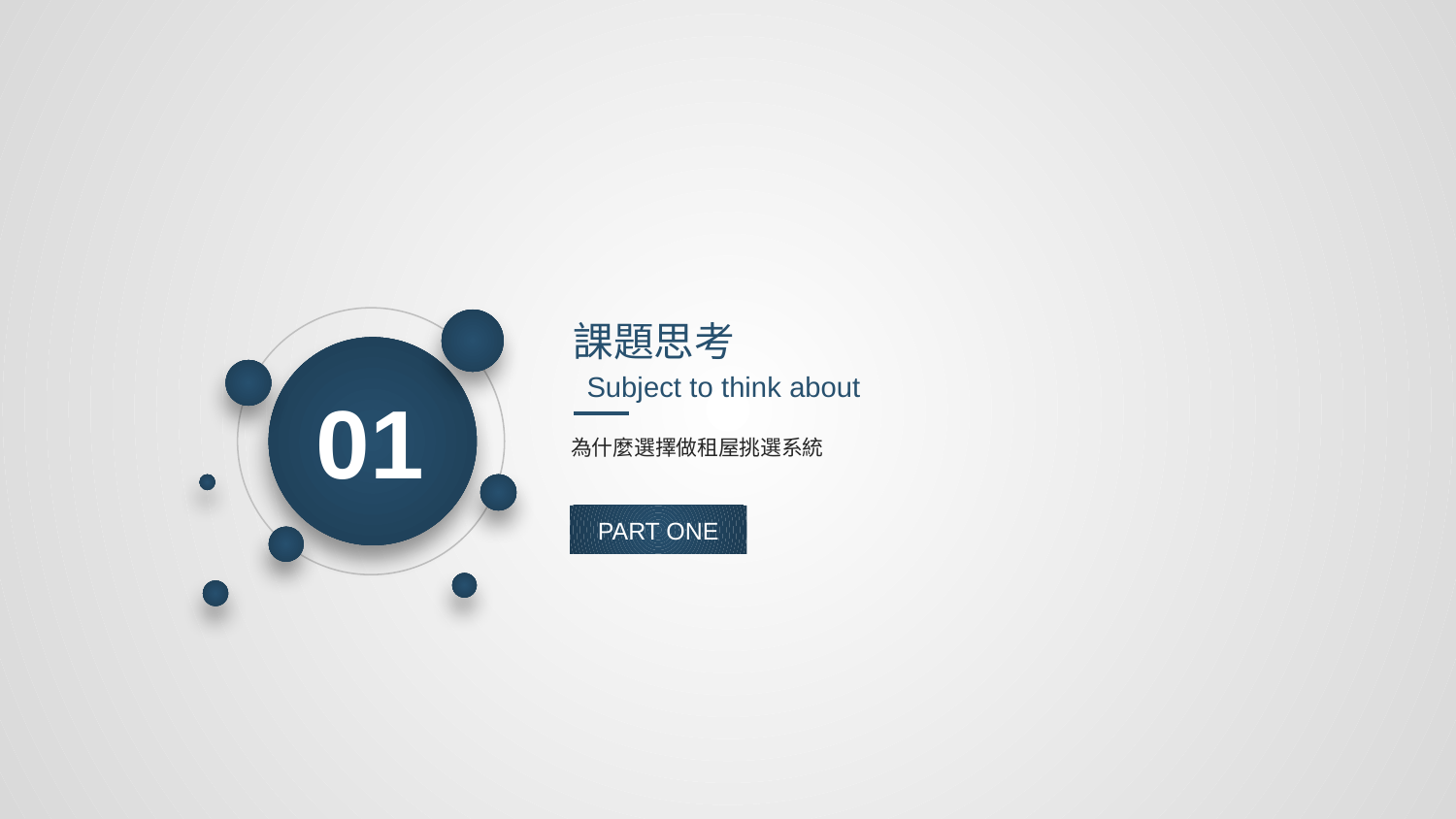

課題思考

Subject to think about
01
為什麼選擇做租屋挑選系統

PART ONE